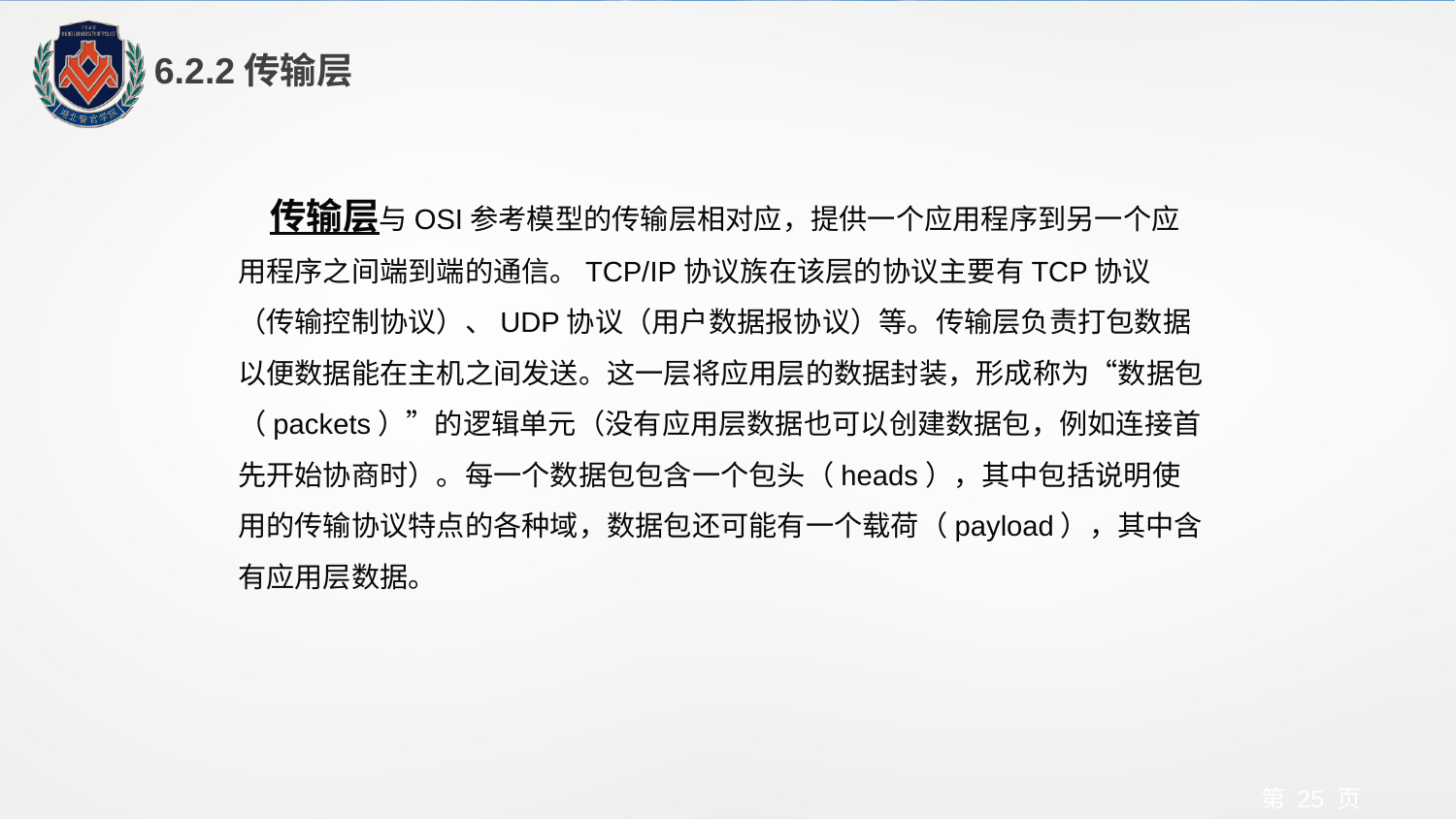

6.2.2传输层
    传输层与OSI参考模型的传输层相对应，提供一个应用程序到另一个应用程序之间端到端的通信。TCP/IP协议族在该层的协议主要有TCP协议（传输控制协议）、UDP协议（用户数据报协议）等。传输层负责打包数据以便数据能在主机之间发送。这一层将应用层的数据封装，形成称为“数据包（packets）”的逻辑单元（没有应用层数据也可以创建数据包，例如连接首先开始协商时）。每一个数据包包含一个包头（heads），其中包括说明使用的传输协议特点的各种域，数据包还可能有一个载荷（payload），其中含有应用层数据。